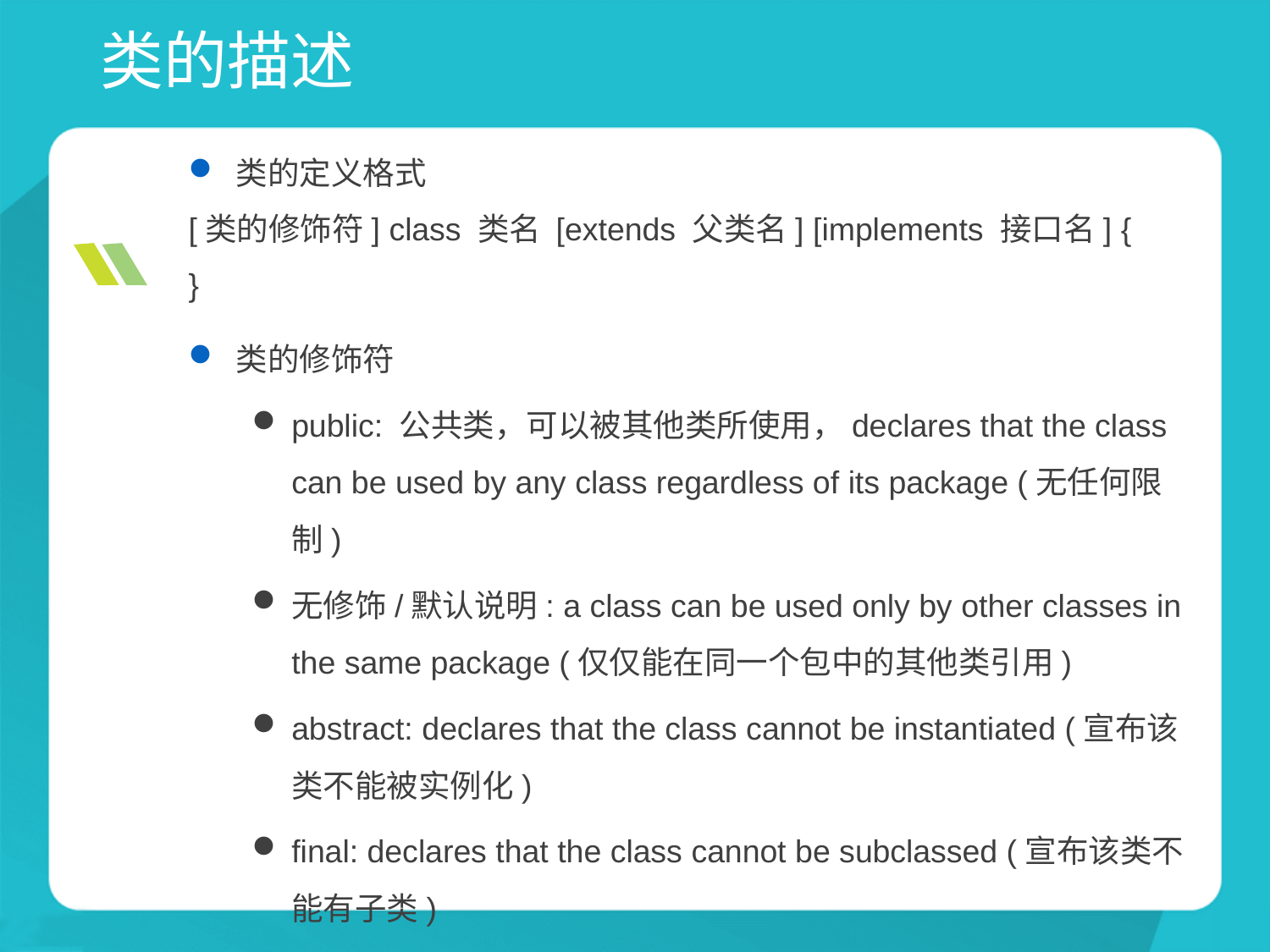

# 类的描述
类的定义格式
[类的修饰符] class 类名 [extends 父类名] [implements 接口名] {
}
类的修饰符
public: 公共类，可以被其他类所使用，declares that the class can be used by any class regardless of its package (无任何限制)
无修饰/默认说明: a class can be used only by other classes in the same package (仅仅能在同一个包中的其他类引用)
abstract: declares that the class cannot be instantiated (宣布该类不能被实例化)
final: declares that the class cannot be subclassed (宣布该类不能有子类)

24